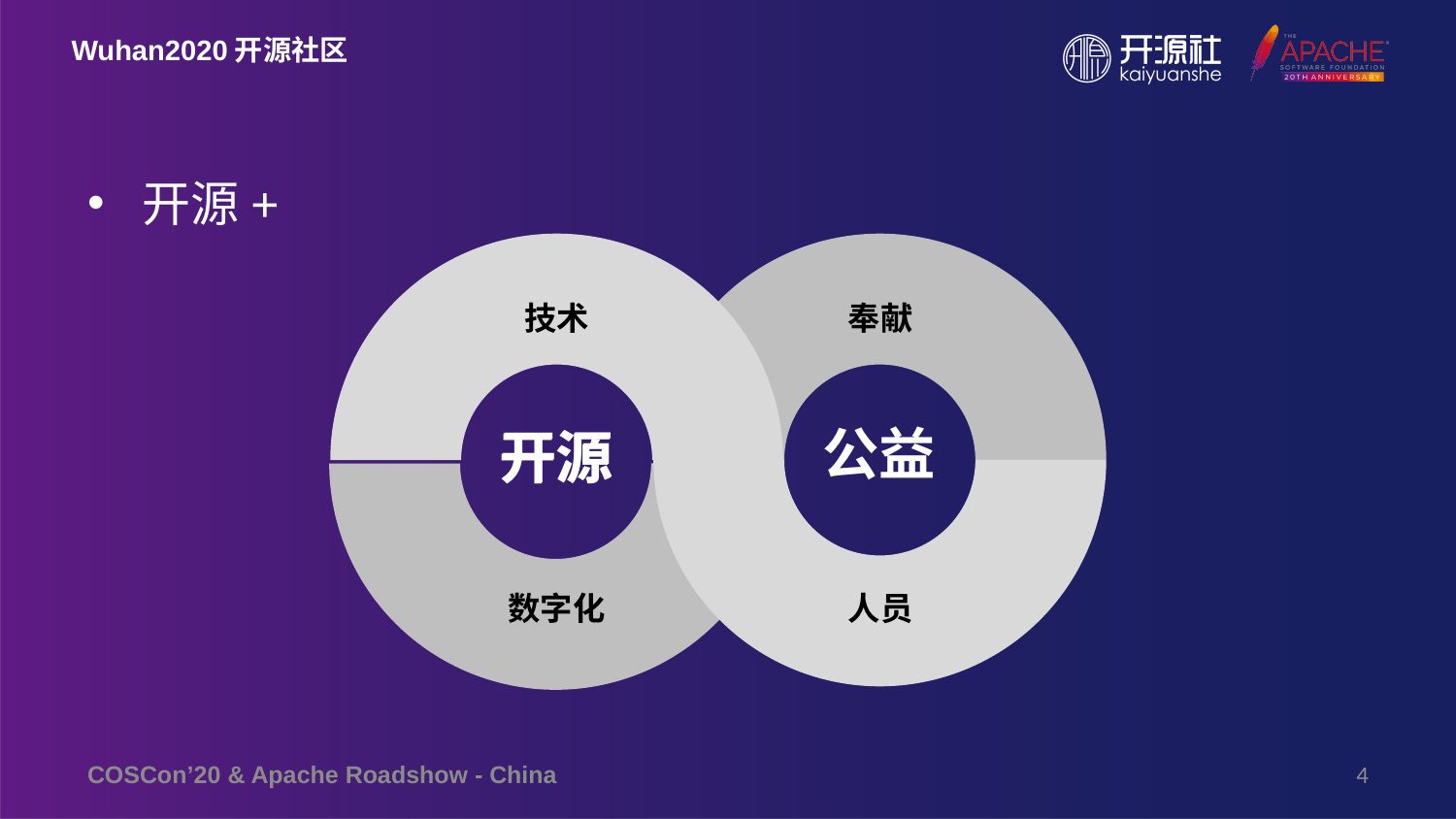

# Wuhan2020开源社区
开源+

技术
奉献
公益
开源
开源
数字化
人员
4